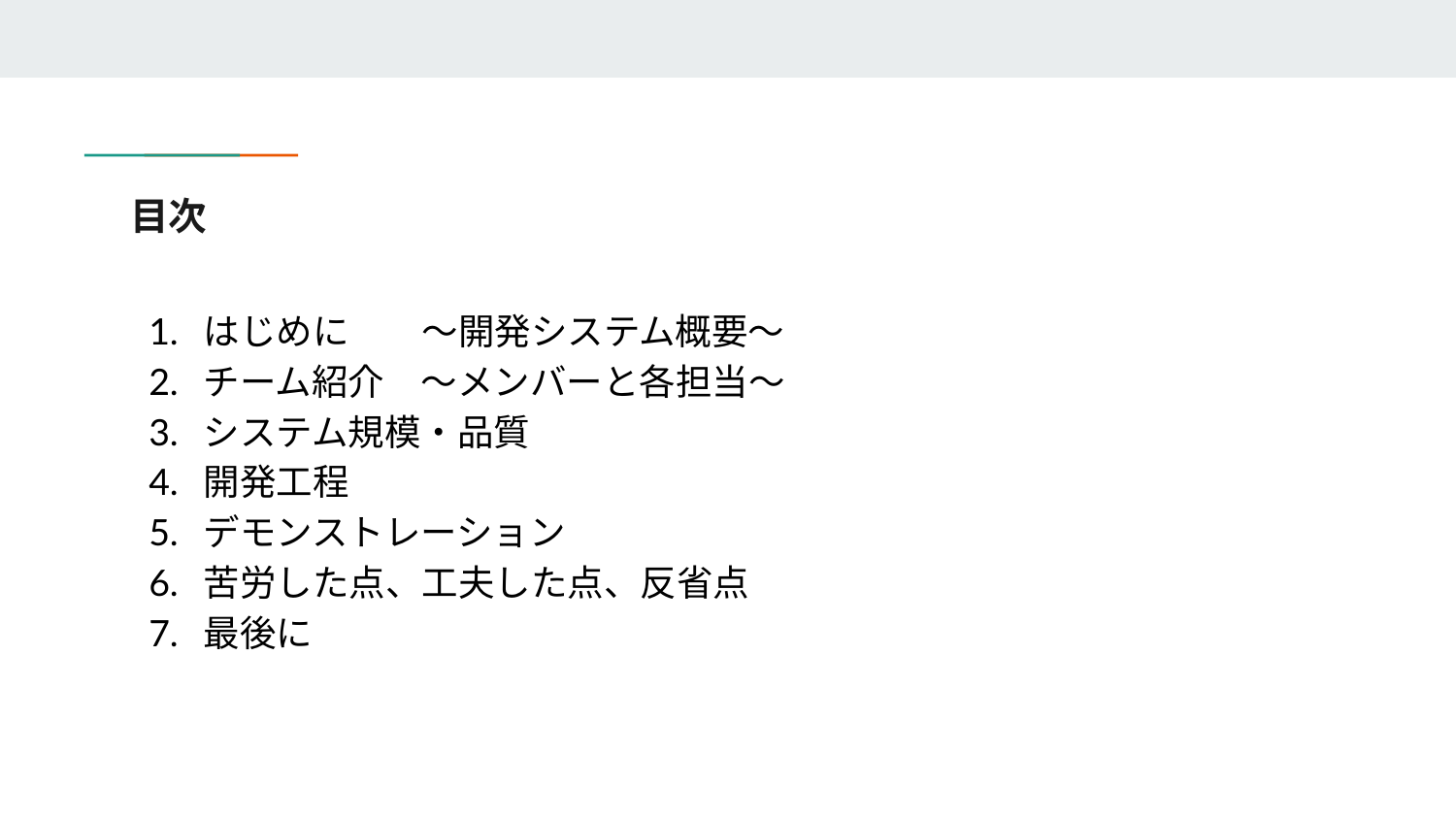

# 目次
はじめに　　～開発システム概要～
チーム紹介　～メンバーと各担当～
システム規模・品質
開発工程
デモンストレーション
苦労した点、工夫した点、反省点
最後に